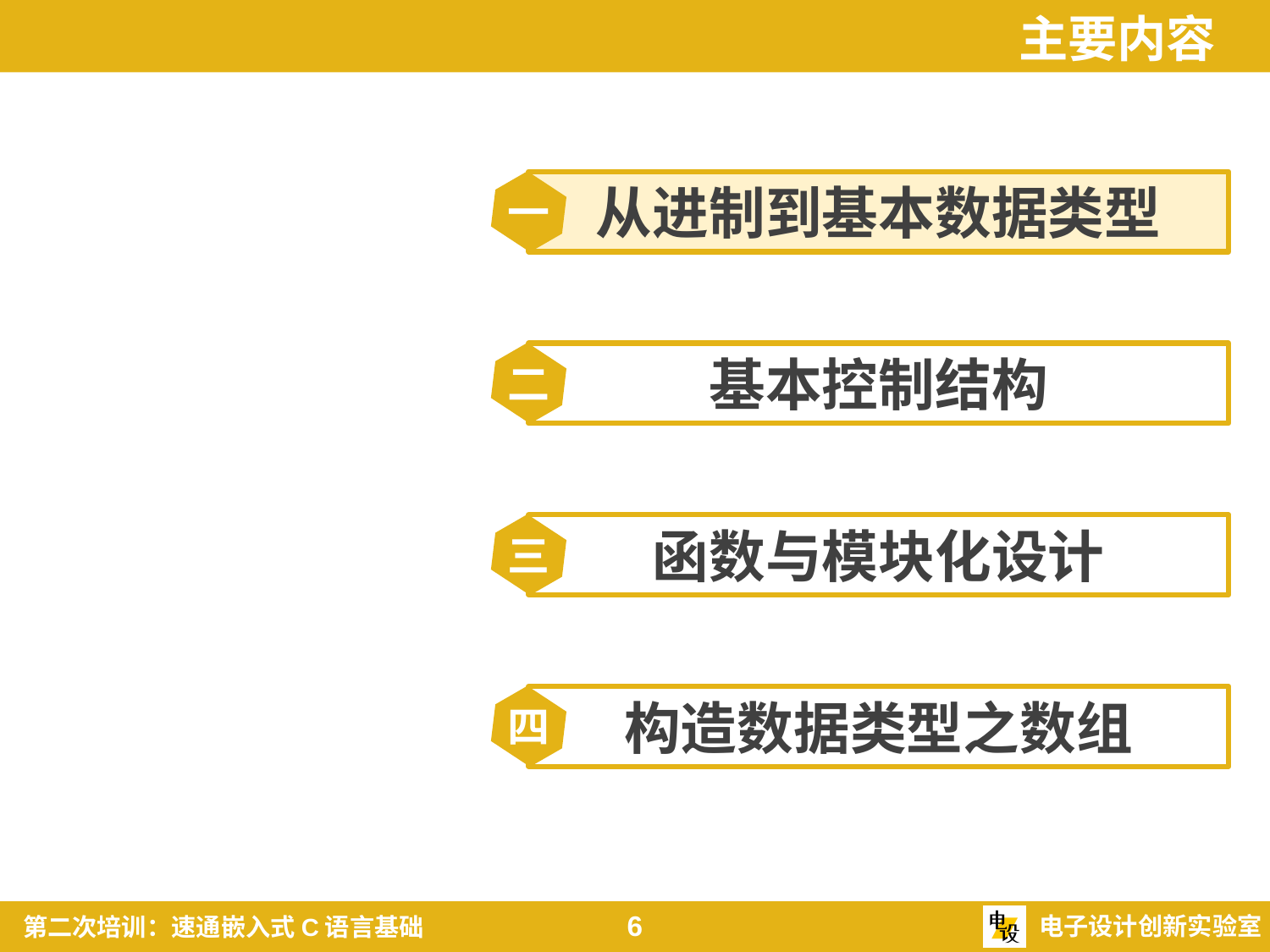

主要内容
从进制到基本数据类型

一
基本控制结构

二
函数与模块化设计

三
构造数据类型之数组

四
6